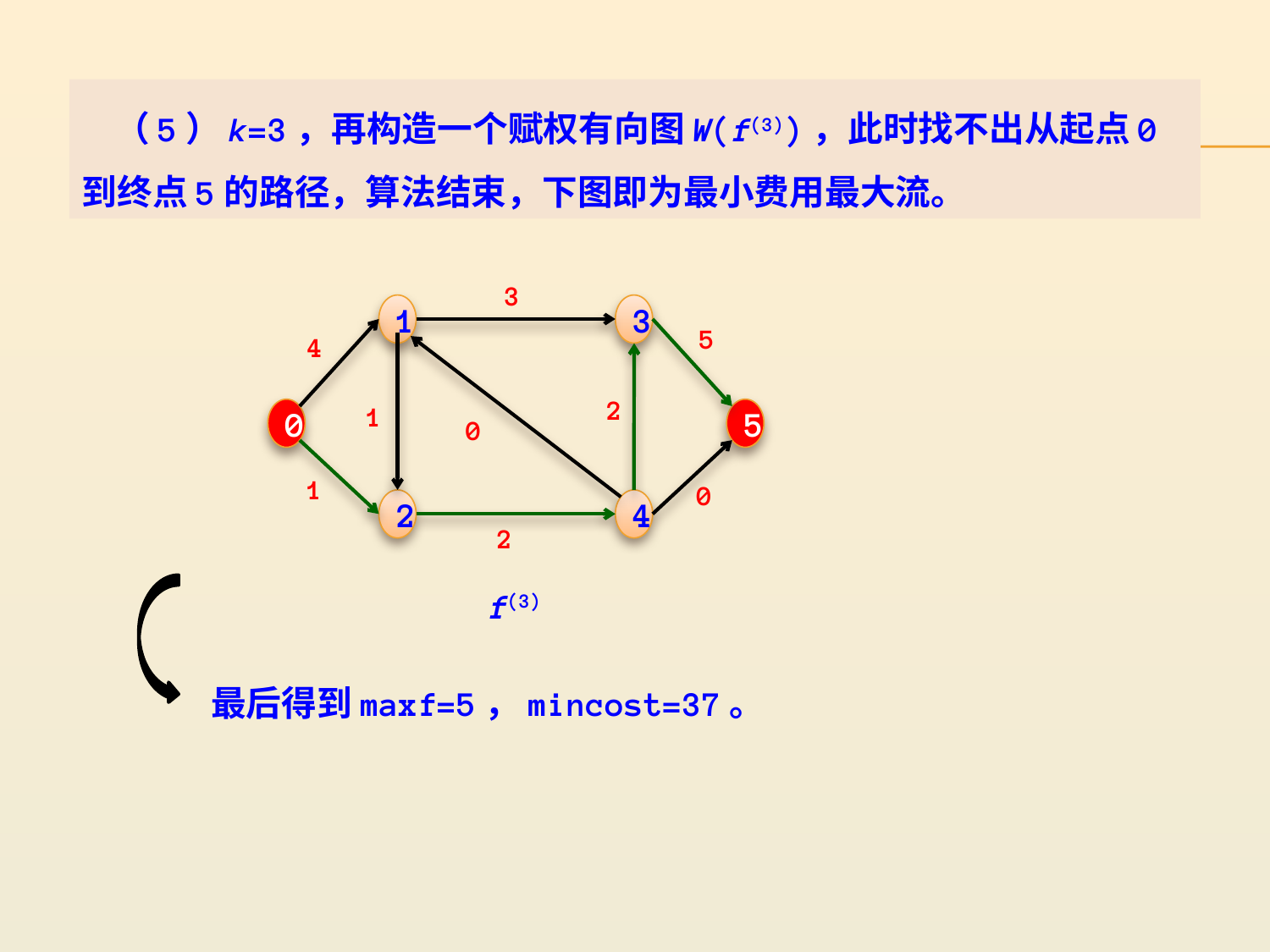

（5）k=3，再构造一个赋权有向图W(f(3))，此时找不出从起点0到终点5的路径，算法结束，下图即为最小费用最大流。
3
1
3
5
4
2
0
1
5
0
1
0
2
4
2

f(3)
最后得到maxf=5，mincost=37。